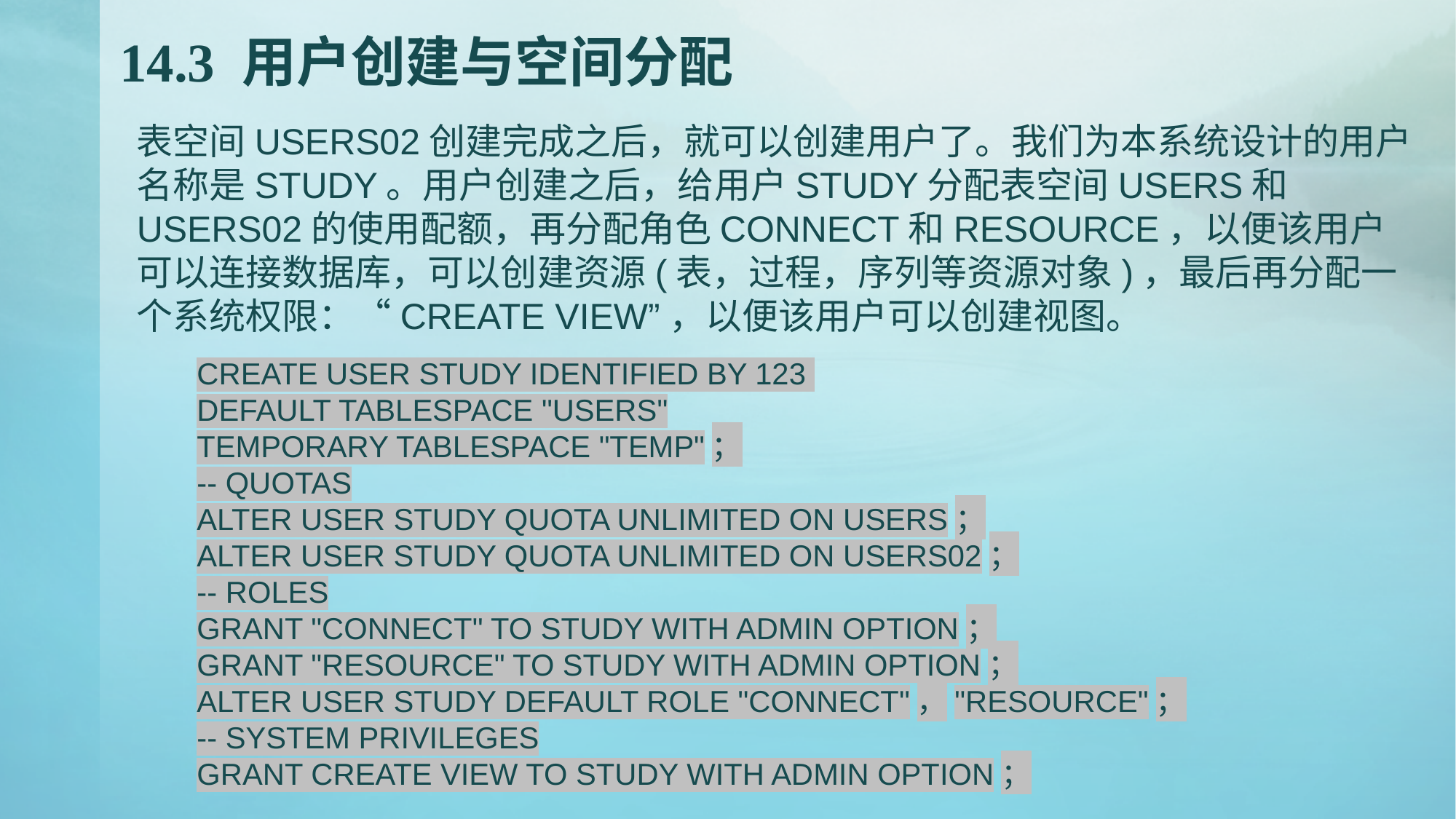

# 14.3 用户创建与空间分配
表空间USERS02创建完成之后，就可以创建用户了。我们为本系统设计的用户名称是STUDY。用户创建之后，给用户STUDY分配表空间USERS和USERS02的使用配额，再分配角色CONNECT和RESOURCE，以便该用户可以连接数据库，可以创建资源(表，过程，序列等资源对象)，最后再分配一个系统权限：“CREATE VIEW”，以便该用户可以创建视图。
CREATE USER STUDY IDENTIFIED BY 123
DEFAULT TABLESPACE "USERS"
TEMPORARY TABLESPACE "TEMP"；
-- QUOTAS
ALTER USER STUDY QUOTA UNLIMITED ON USERS；
ALTER USER STUDY QUOTA UNLIMITED ON USERS02；
-- ROLES
GRANT "CONNECT" TO STUDY WITH ADMIN OPTION；
GRANT "RESOURCE" TO STUDY WITH ADMIN OPTION；
ALTER USER STUDY DEFAULT ROLE "CONNECT"，"RESOURCE"；
-- SYSTEM PRIVILEGES
GRANT CREATE VIEW TO STUDY WITH ADMIN OPTION；